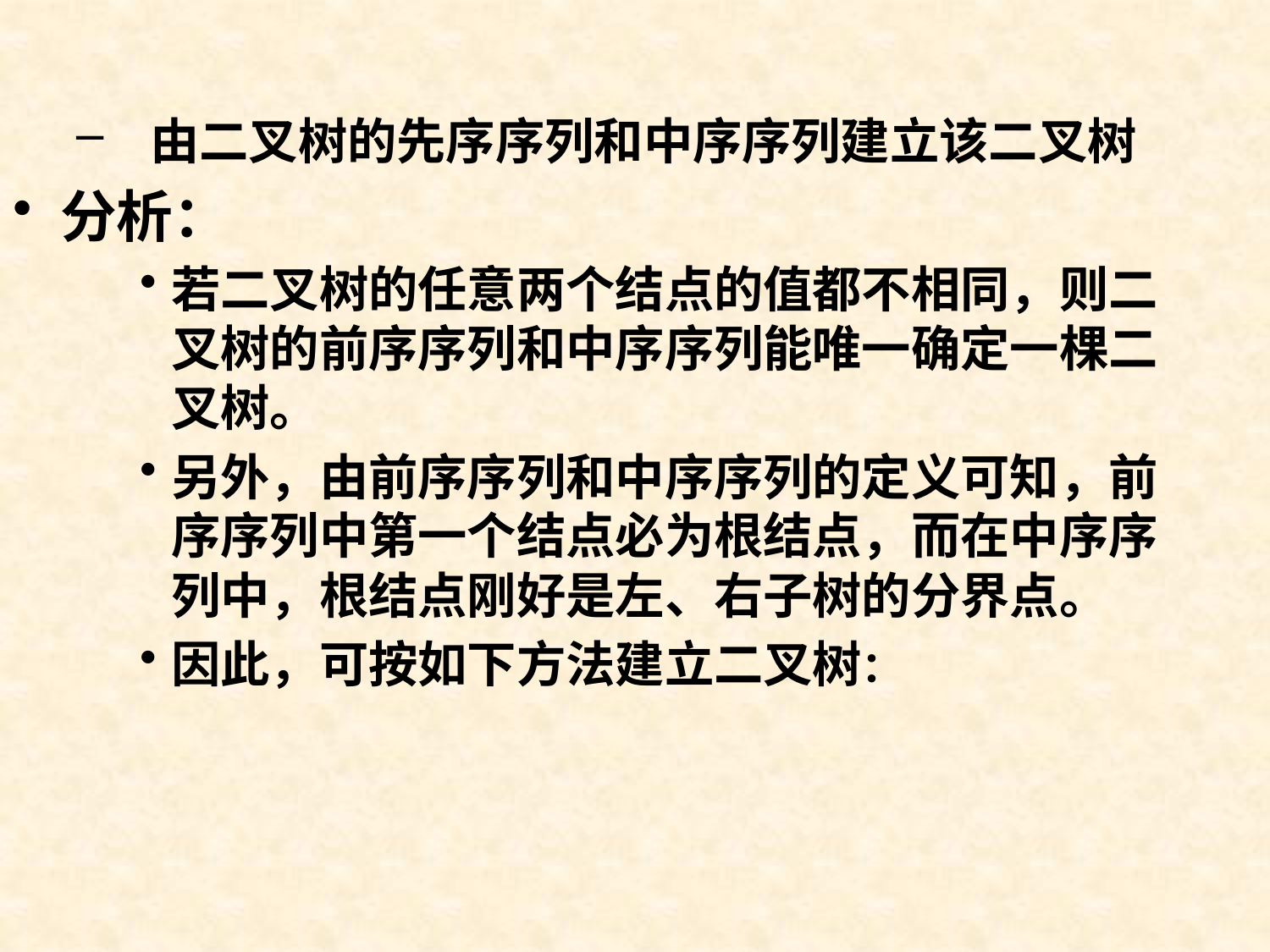

由二叉树的先序序列和中序序列建立该二叉树
分析：
若二叉树的任意两个结点的值都不相同，则二叉树的前序序列和中序序列能唯一确定一棵二叉树。
另外，由前序序列和中序序列的定义可知，前序序列中第一个结点必为根结点，而在中序序列中，根结点刚好是左、右子树的分界点。
因此，可按如下方法建立二叉树：